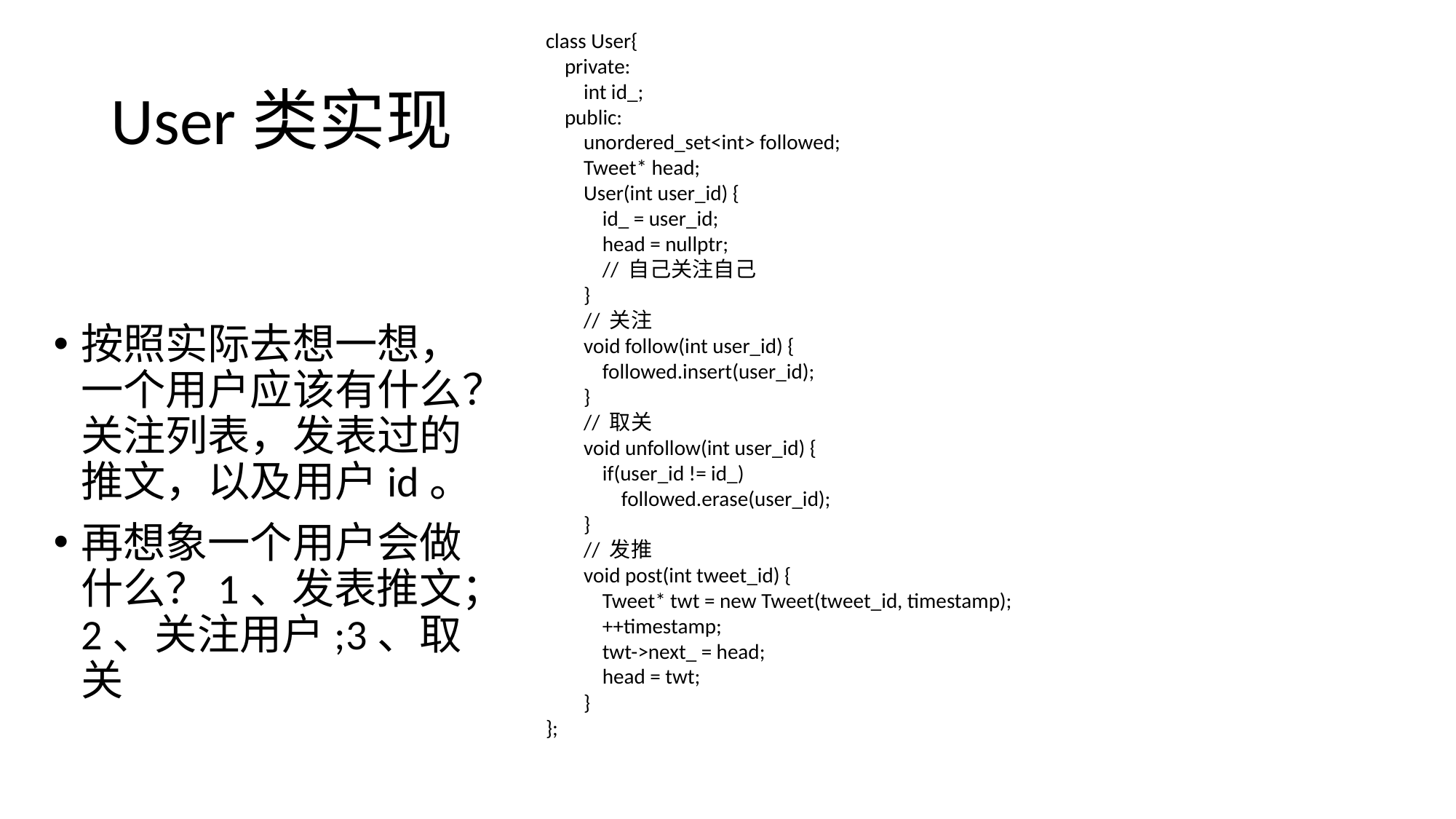

class User{
    private:
        int id_;
    public:
        unordered_set<int> followed;
        Tweet* head;
        User(int user_id) {
            id_ = user_id;
            head = nullptr;
            // 自己关注自己
        }
        // 关注
        void follow(int user_id) {
            followed.insert(user_id);
        }
        // 取关
        void unfollow(int user_id) {
            if(user_id != id_)
                followed.erase(user_id);
        }
        // 发推
        void post(int tweet_id) {
            Tweet* twt = new Tweet(tweet_id, timestamp);
            ++timestamp;
            twt->next_ = head;
            head = twt;
        }
};
# User类实现
按照实际去想一想，一个用户应该有什么？关注列表，发表过的推文，以及用户id。
再想象一个用户会做什么？1、发表推文；2、关注用户;3、取关